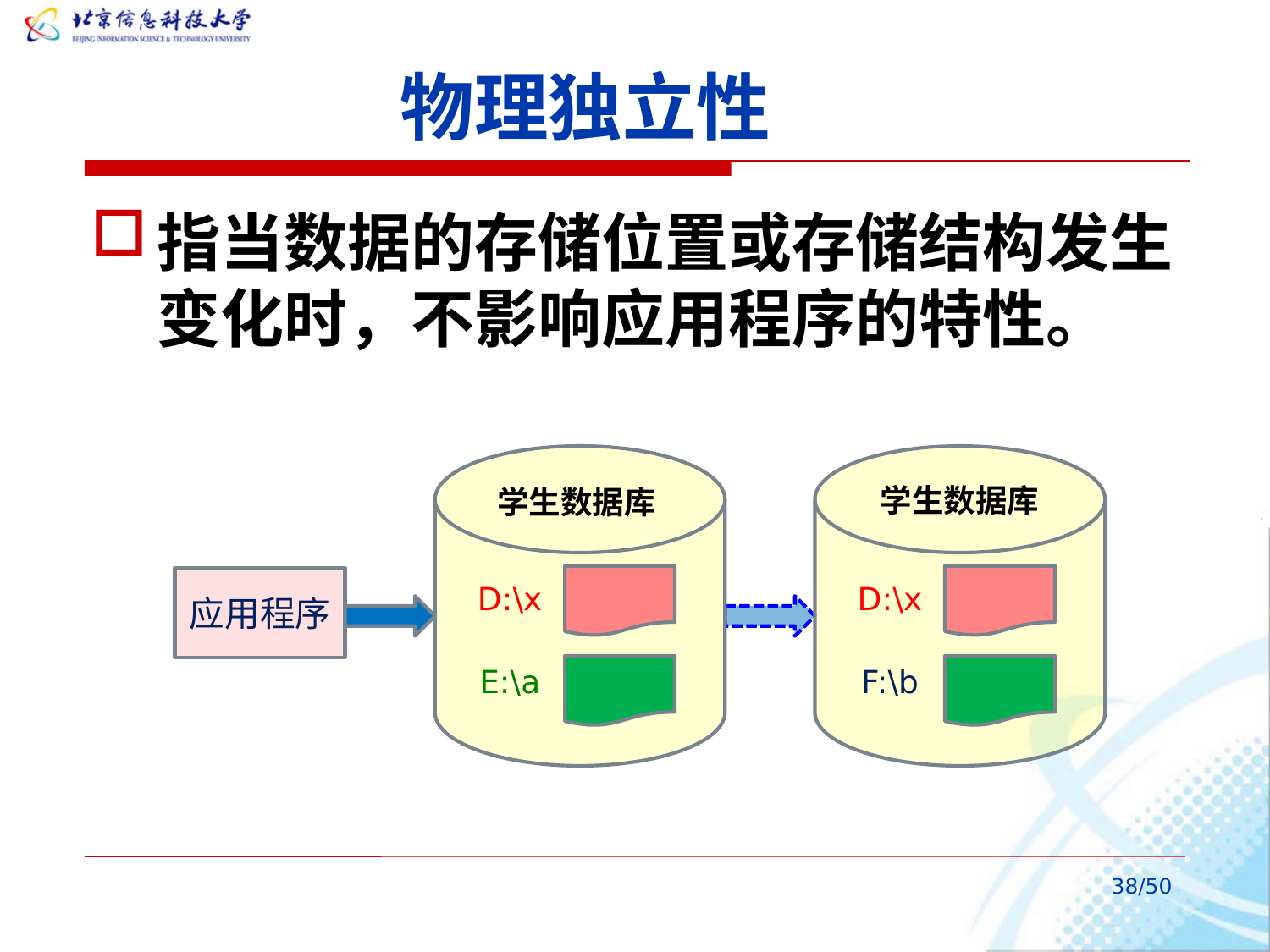

# 物理独立性
指当数据的存储位置或存储结构发生变化时，不影响应用程序的特性。

D:\x
E:\a

学生数据库

D:\x
F:\b

学生数据库
应用程序

38/50